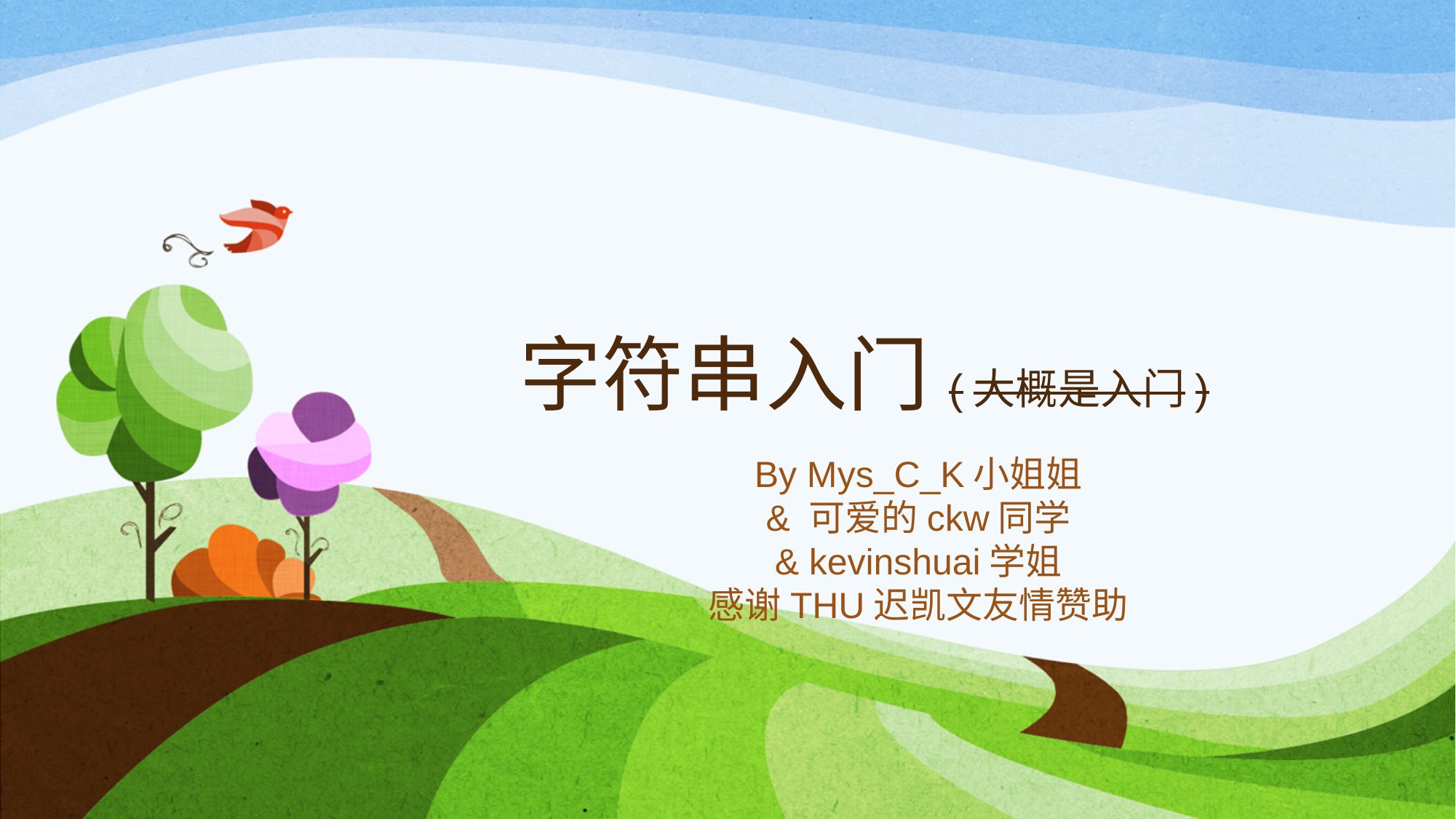

# 字符串入门(大概是入门)
By Mys_C_K小姐姐
& 可爱的ckw同学
& kevinshuai学姐
感谢THU迟凯文友情赞助